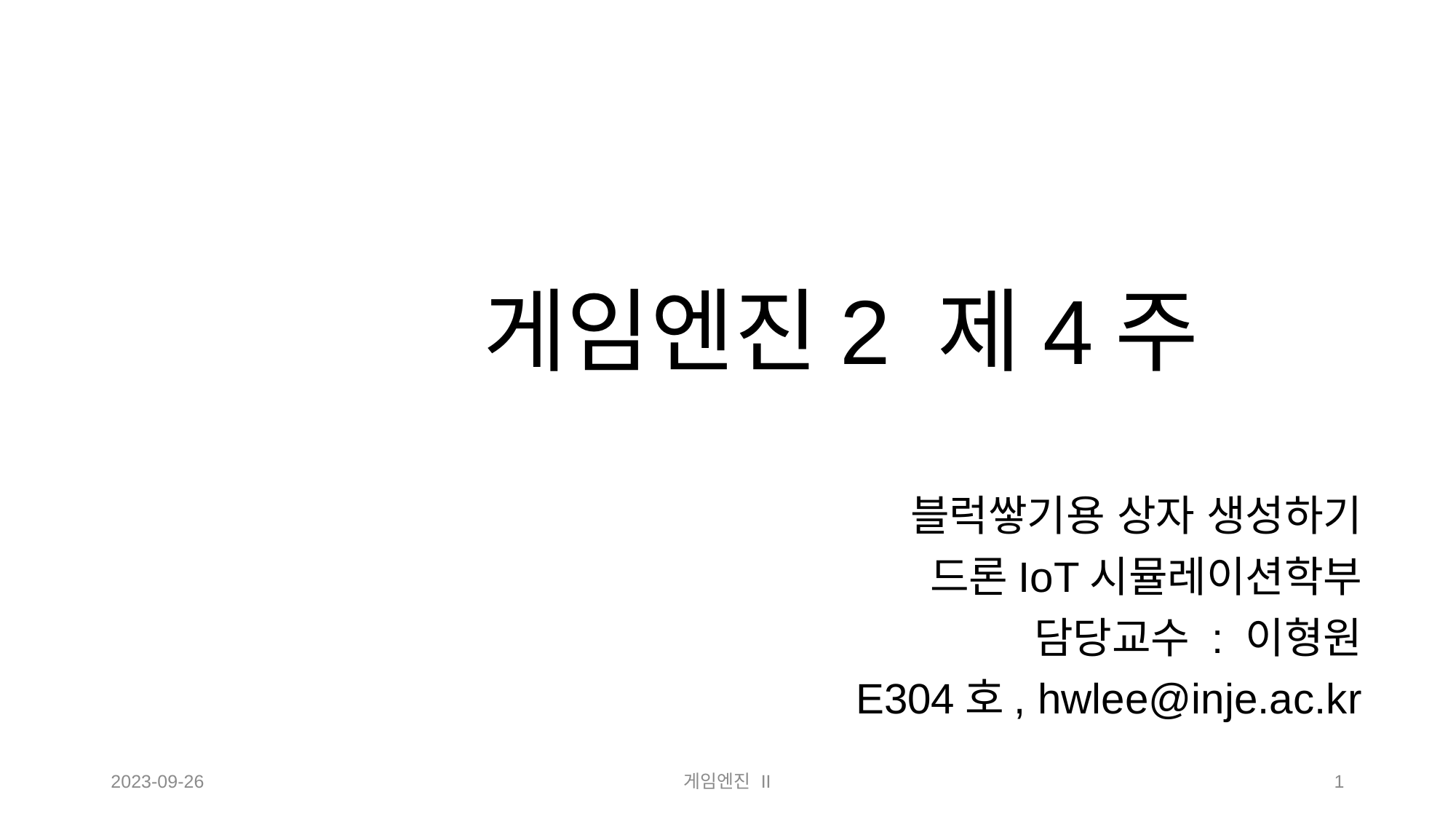

# 게임엔진2 제4주
블럭쌓기용 상자 생성하기
드론IoT시뮬레이션학부
담당교수 : 이형원
E304호, hwlee@inje.ac.kr
2023-09-26
게임엔진 II
1